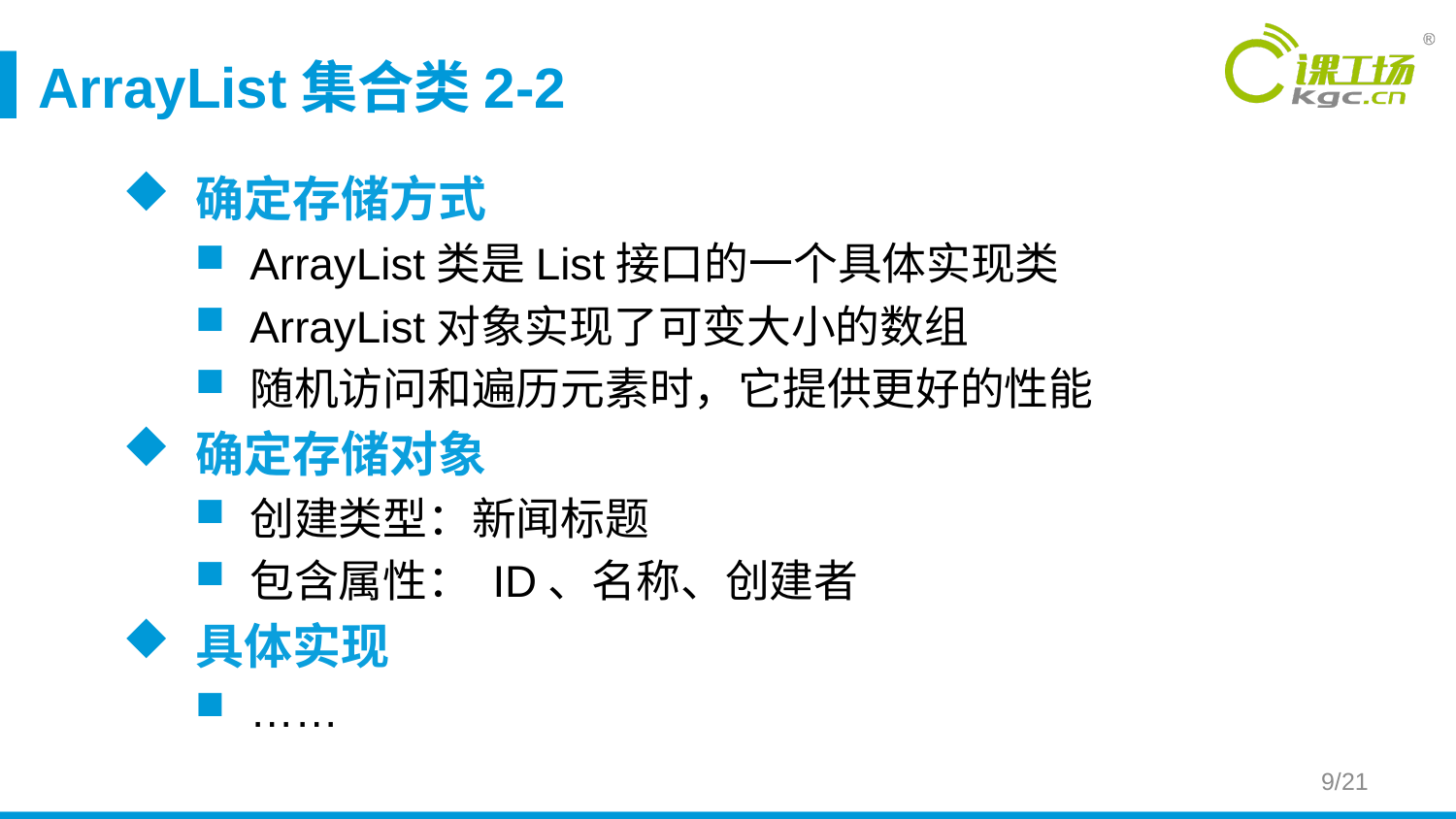

# ArrayList集合类2-2
确定存储方式
ArrayList类是List接口的一个具体实现类
ArrayList对象实现了可变大小的数组
随机访问和遍历元素时，它提供更好的性能
确定存储对象
创建类型：新闻标题
包含属性： ID、名称、创建者
具体实现
……

9/21
12 / 38